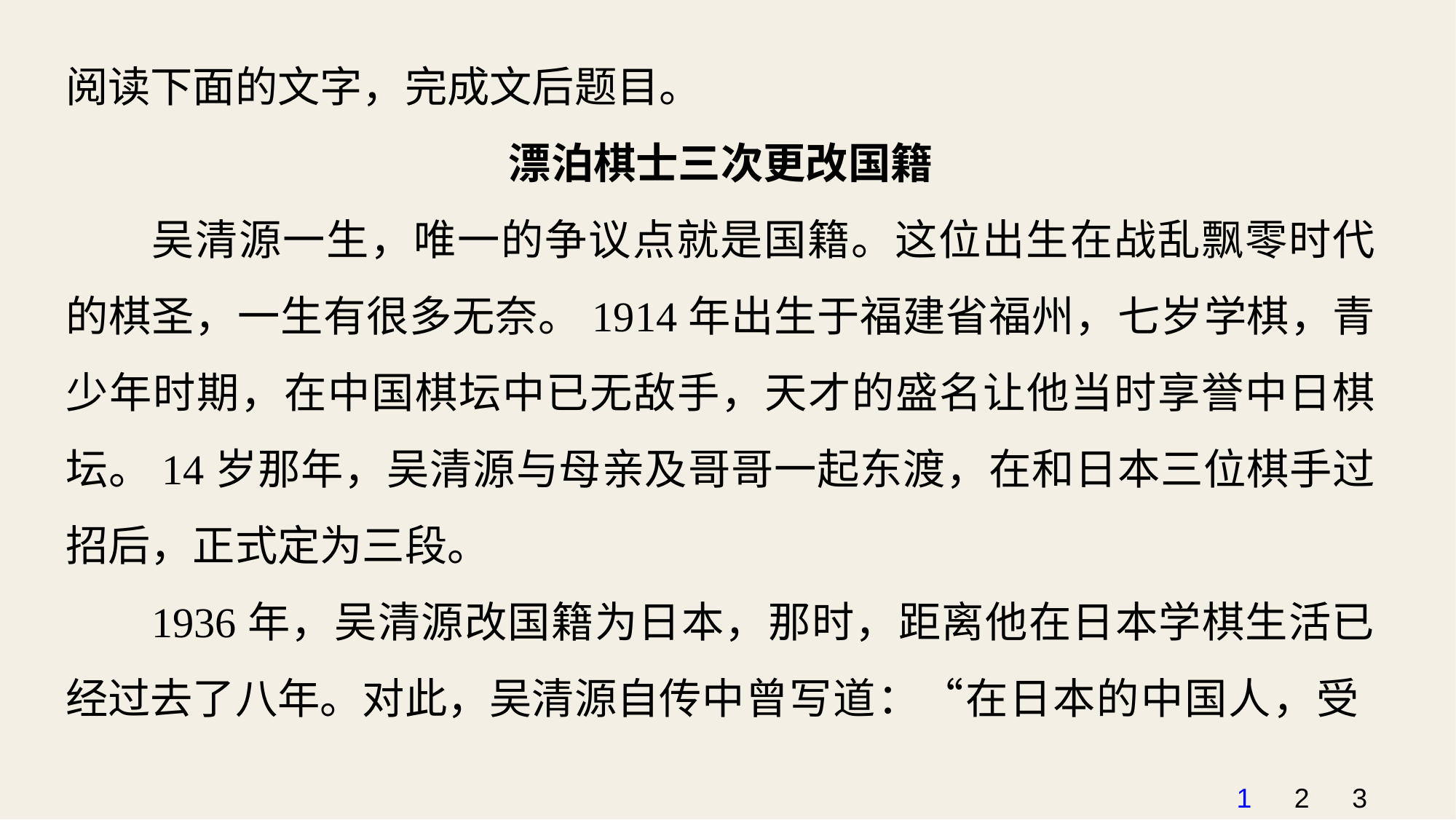

阅读下面的文字，完成文后题目。
漂泊棋士三次更改国籍
吴清源一生，唯一的争议点就是国籍。这位出生在战乱飘零时代的棋圣，一生有很多无奈。1914年出生于福建省福州，七岁学棋，青少年时期，在中国棋坛中已无敌手，天才的盛名让他当时享誉中日棋坛。14岁那年，吴清源与母亲及哥哥一起东渡，在和日本三位棋手过招后，正式定为三段。
1936年，吴清源改国籍为日本，那时，距离他在日本学棋生活已经过去了八年。对此，吴清源自传中曾写道：“在日本的中国人，受
1
2
3